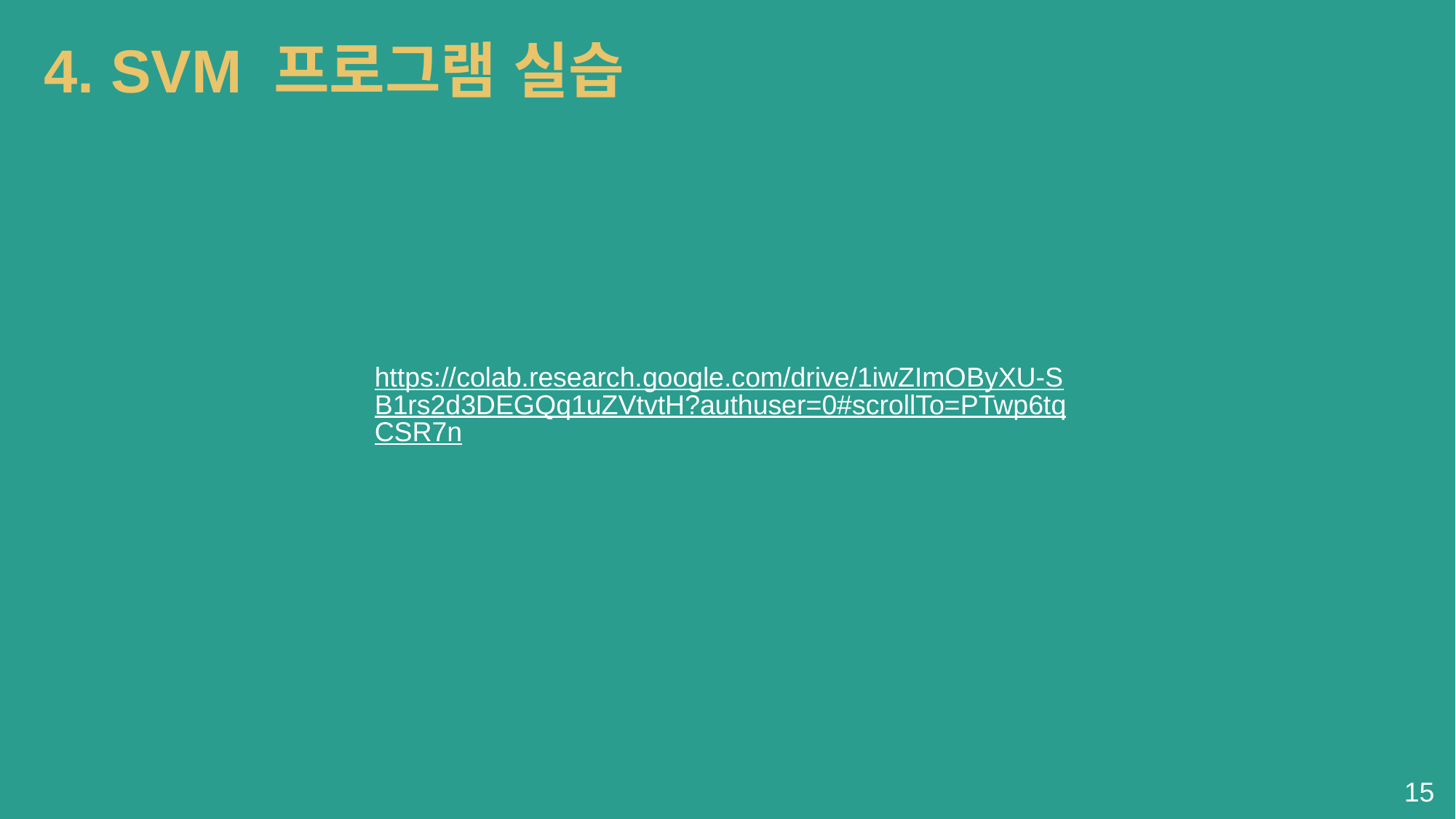

# 4. SVM 프로그램 실습
https://colab.research.google.com/drive/1iwZImOByXU-SB1rs2d3DEGQq1uZVtvtH?authuser=0#scrollTo=PTwp6tqCSR7n

15